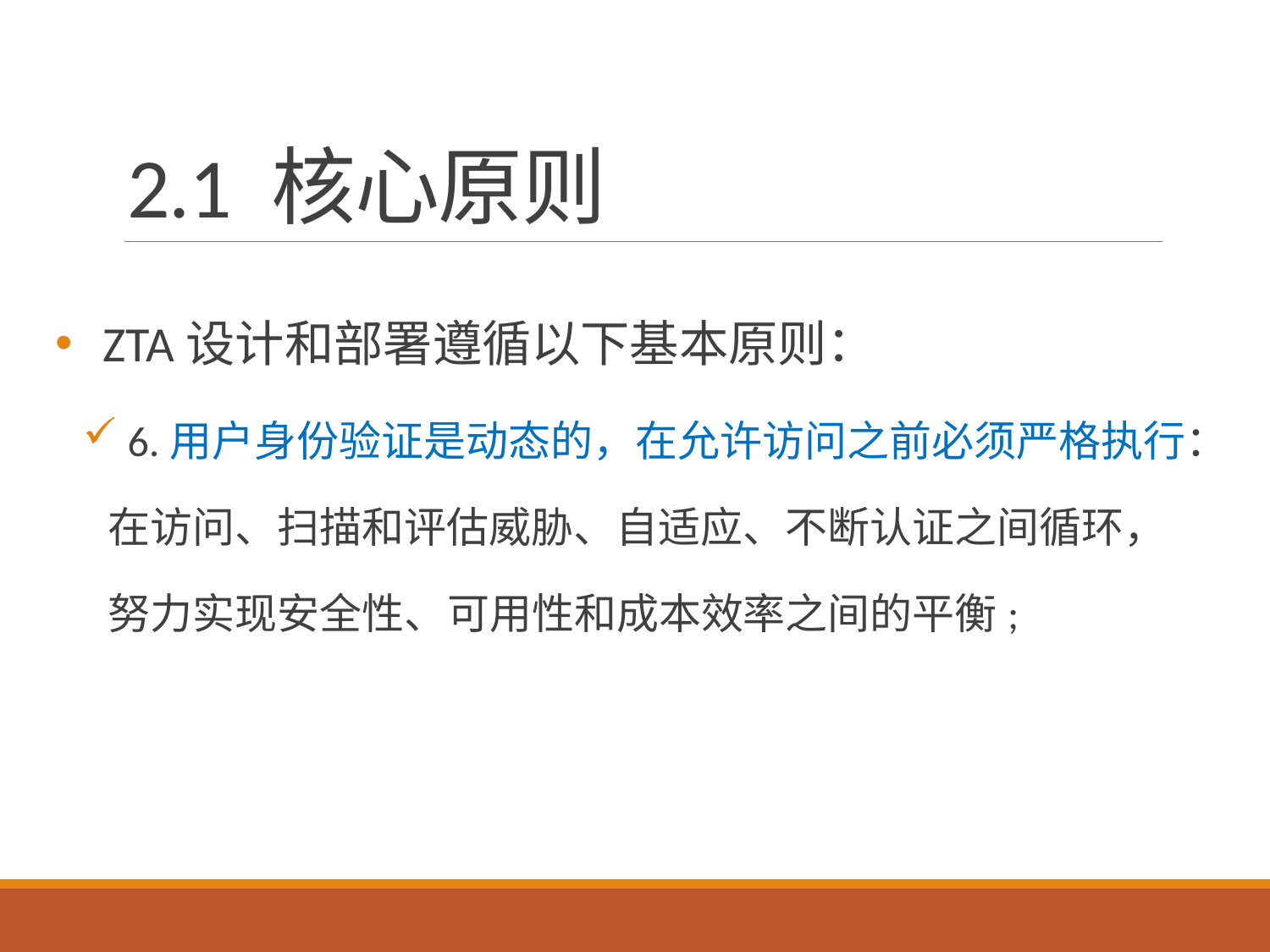

# 2.1 核心原则
ZTA设计和部署遵循以下基本原则：
 6.用户身份验证是动态的，在允许访问之前必须严格执行：在访问、扫描和评估威胁、自适应、不断认证之间循环，努力实现安全性、可用性和成本效率之间的平衡;
60